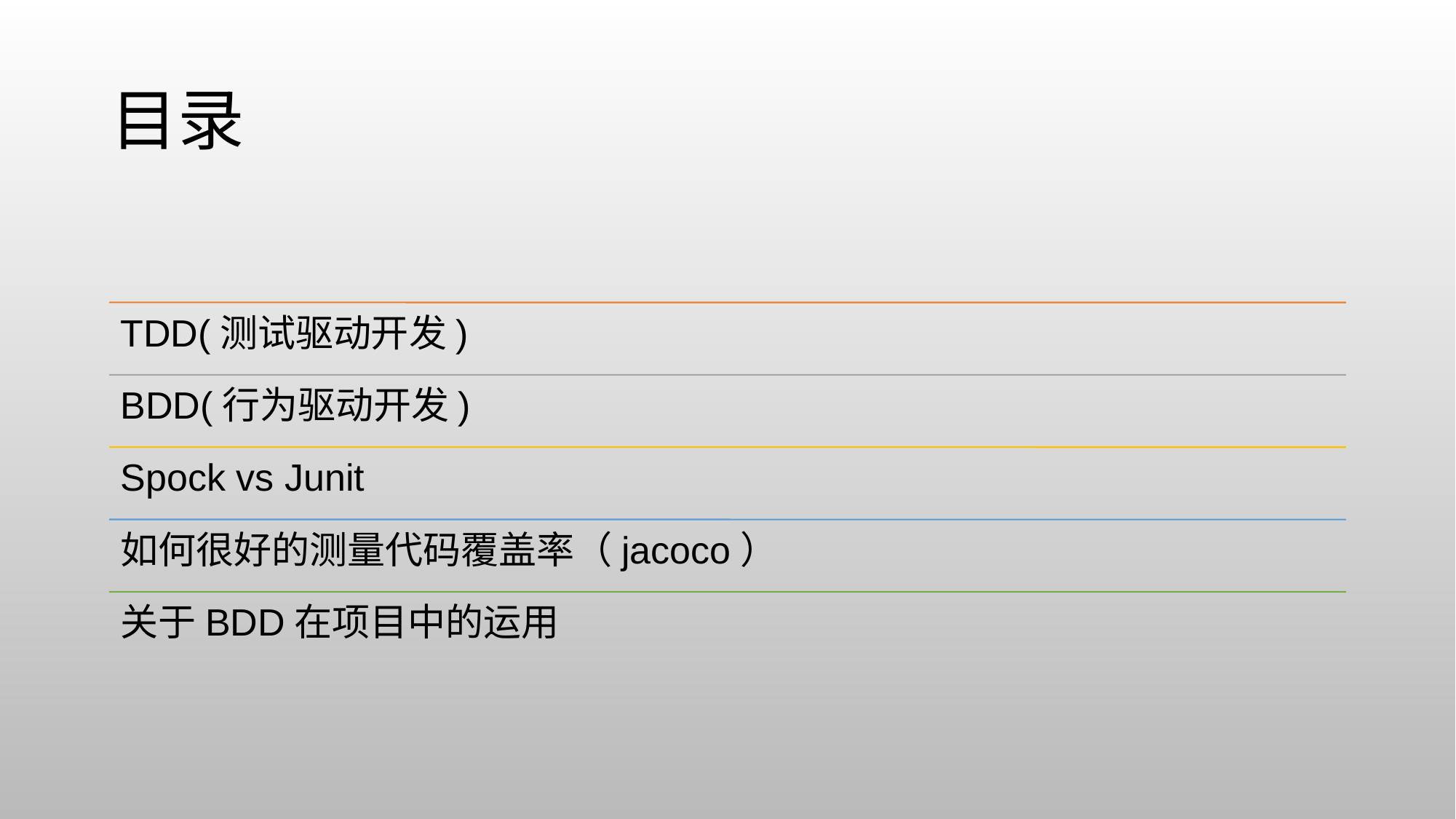

# 目录
TDD(测试驱动开发)
BDD(行为驱动开发)
Spock vs Junit
如何很好的测量代码覆盖率（jacoco）
关于BDD在项目中的运用